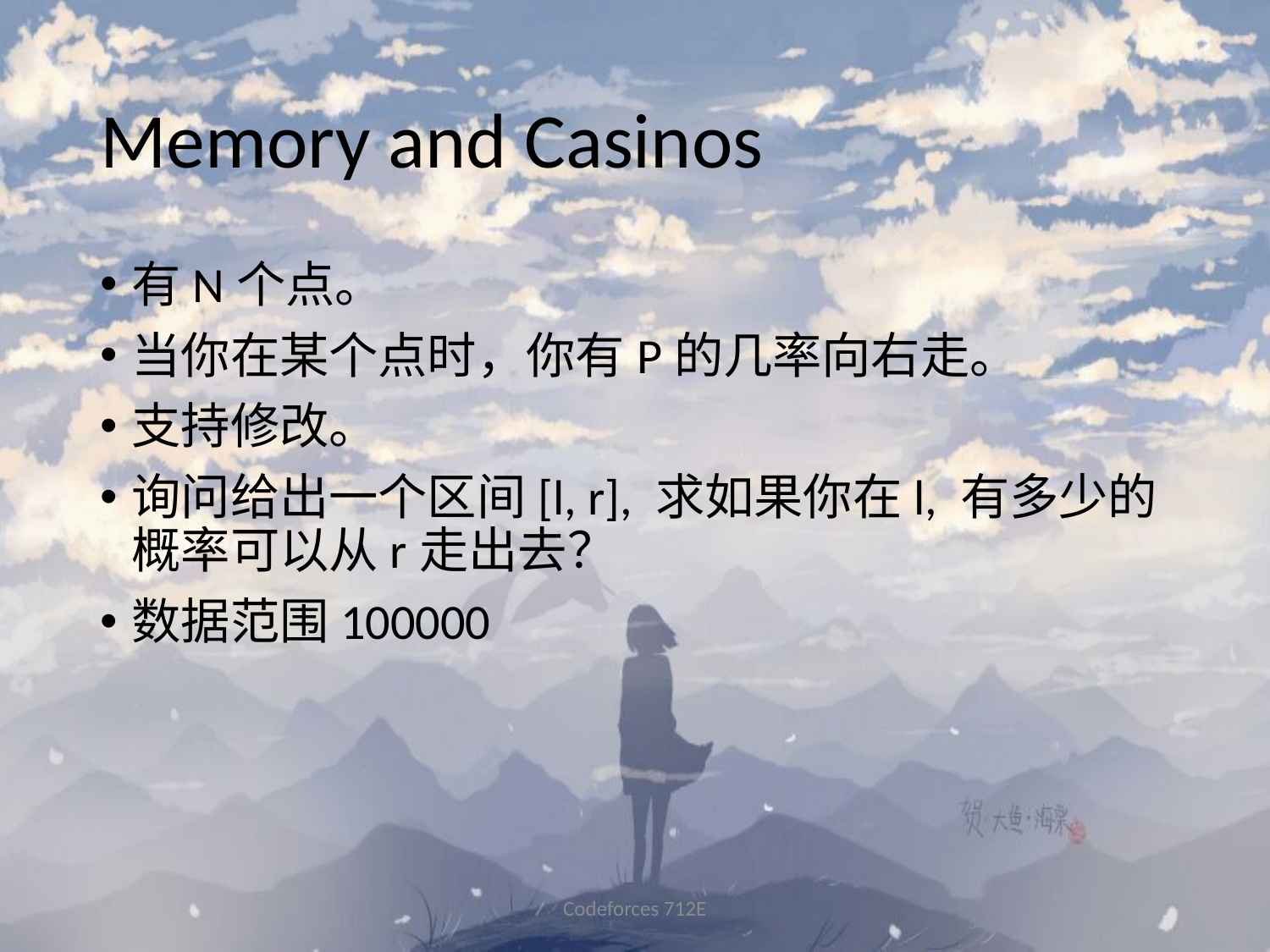

# Memory and Casinos
有N个点。
当你在某个点时，你有P的几率向右走。
支持修改。
询问给出一个区间[l, r], 求如果你在l, 有多少的概率可以从r走出去？
数据范围100000
Codeforces 712E